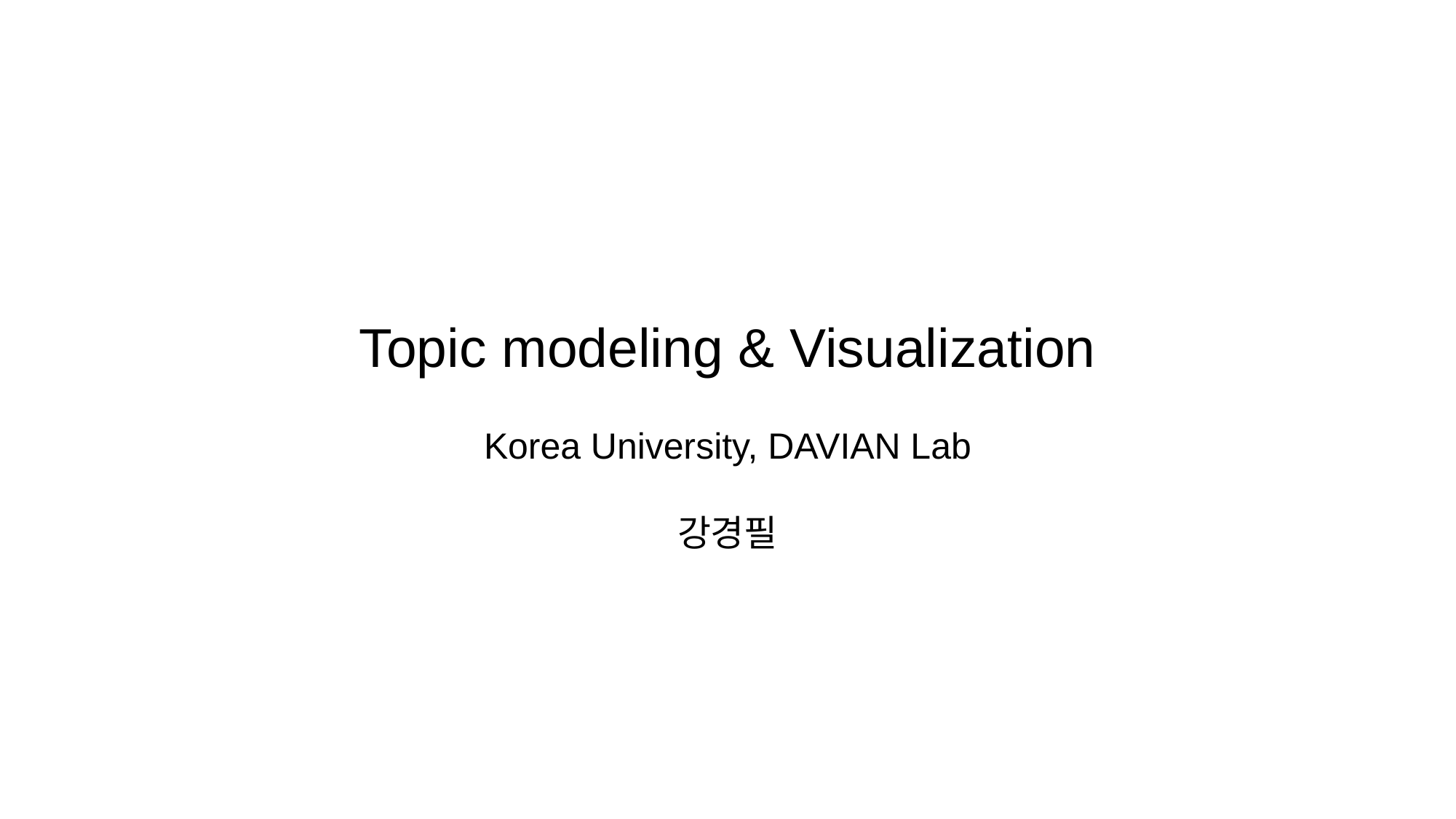

Topic modeling & Visualization

Korea University, DAVIAN Lab

강경필